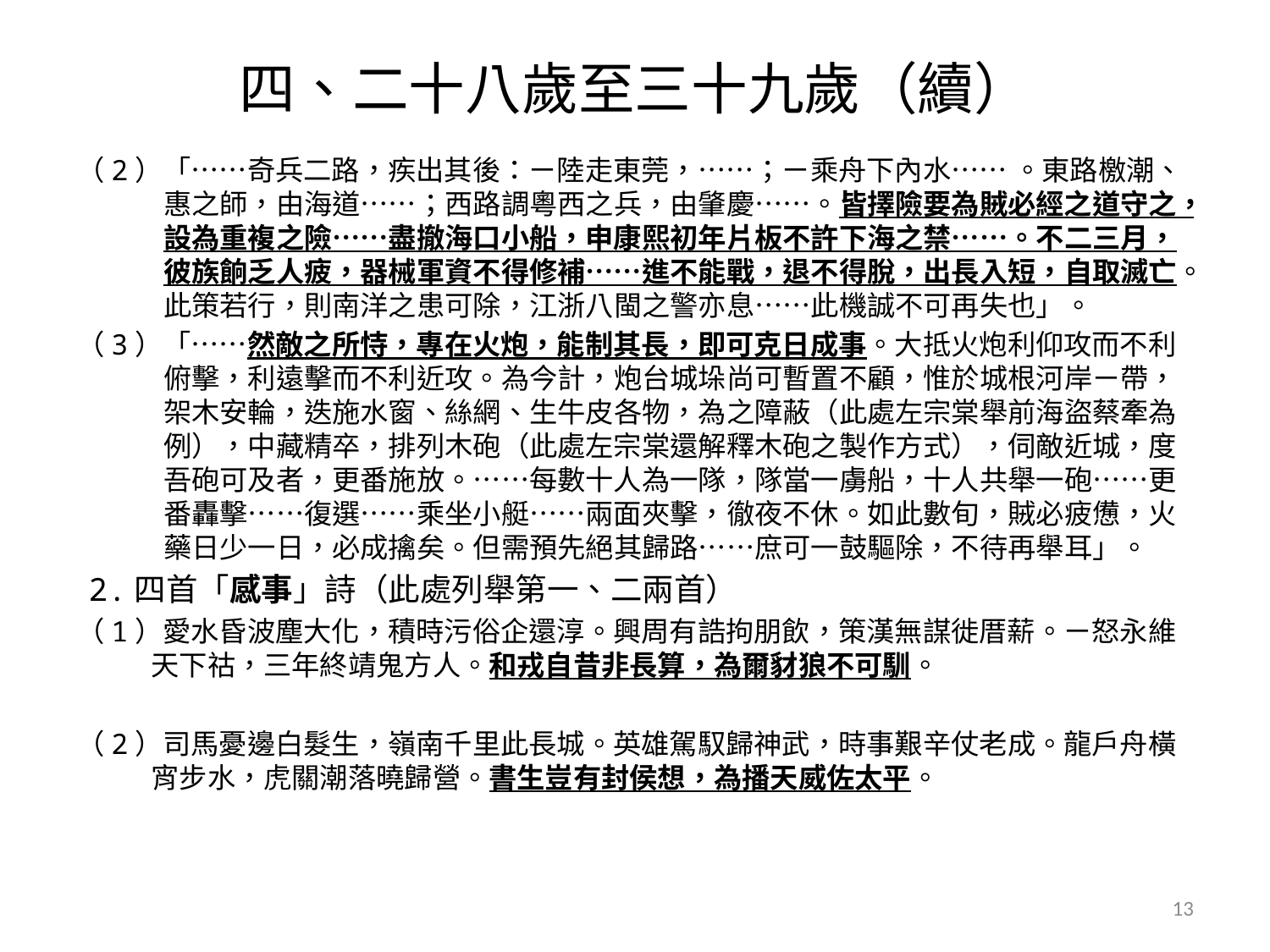

# 四、二十八歲至三十九歲（續）
（2）「⋯⋯奇兵二路，疾出其後：ㄧ陸走東莞，⋯⋯；ㄧ乘舟下內水⋯⋯ 。東路檄潮、惠之師，由海道⋯⋯；西路調粵西之兵，由肇慶⋯⋯。皆擇險要為賊必經之道守之，設為重複之險⋯⋯盡撤海口小船，申康熙初年片板不許下海之禁⋯⋯。不二三月，彼族餉乏人疲，器械軍資不得修補⋯⋯進不能戰，退不得脫，出長入短，自取滅亡。此策若行，則南洋之患可除，江浙八閩之警亦息⋯⋯此機誠不可再失也」。
（3）「⋯⋯然敵之所恃，專在火炮，能制其長，即可克日成事。大抵火炮利仰攻而不利俯擊，利遠擊而不利近攻。為今計，炮台城垛尚可暫置不顧，惟於城根河岸ㄧ帶，架木安輪，迭施水窗、絲網、生牛皮各物，為之障蔽（此處左宗棠舉前海盜蔡牽為例），中藏精卒，排列木砲（此處左宗棠還解釋木砲之製作方式），伺敵近城，度吾砲可及者，更番施放。⋯⋯每數十人為一隊，隊當一虜船，十人共舉一砲⋯⋯更番轟擊⋯⋯復選⋯⋯乘坐小艇⋯⋯兩面夾擊，徹夜不休。如此數旬，賊必疲憊，火藥日少一日，必成擒矣。但需預先絕其歸路⋯⋯庶可一鼓驅除，不待再舉耳」。
2.四首「感事」詩（此處列舉第一、二兩首）
（1）愛水昏波塵大化，積時污俗企還淳。興周有誥拘朋飲，策漢無謀徙厝薪。ㄧ怒永維天下祜，三年終靖鬼方人。和戎自昔非長算，為爾豺狼不可馴。

（2）司馬憂邊白髮生，嶺南千里此長城。英雄駕馭歸神武，時事艱辛仗老成。龍戶舟橫宵步水，虎關潮落曉歸營。書生豈有封侯想，為播天威佐太平。

13